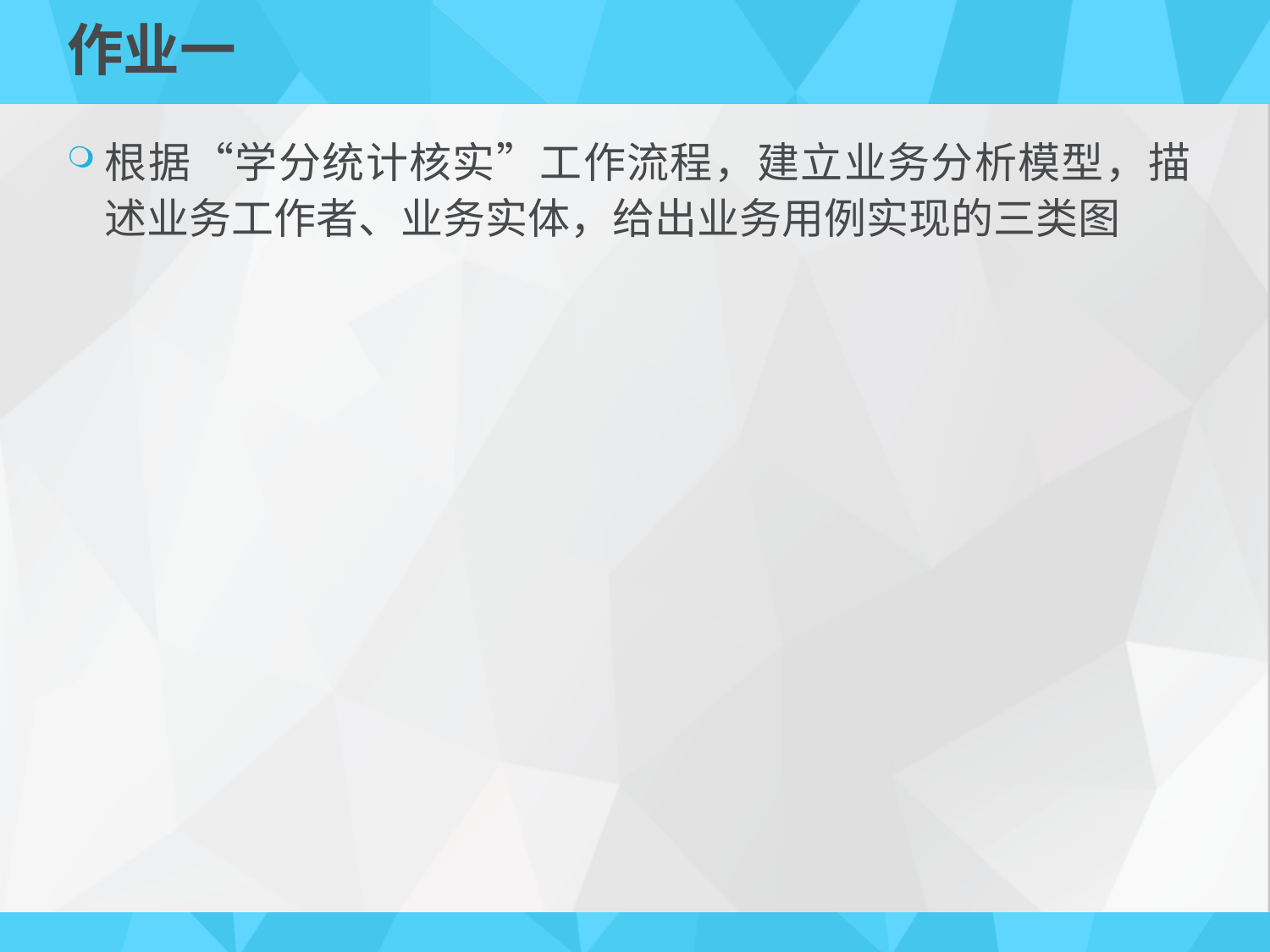

# 作业一
根据“学分统计核实”工作流程，建立业务分析模型，描述业务工作者、业务实体，给出业务用例实现的三类图